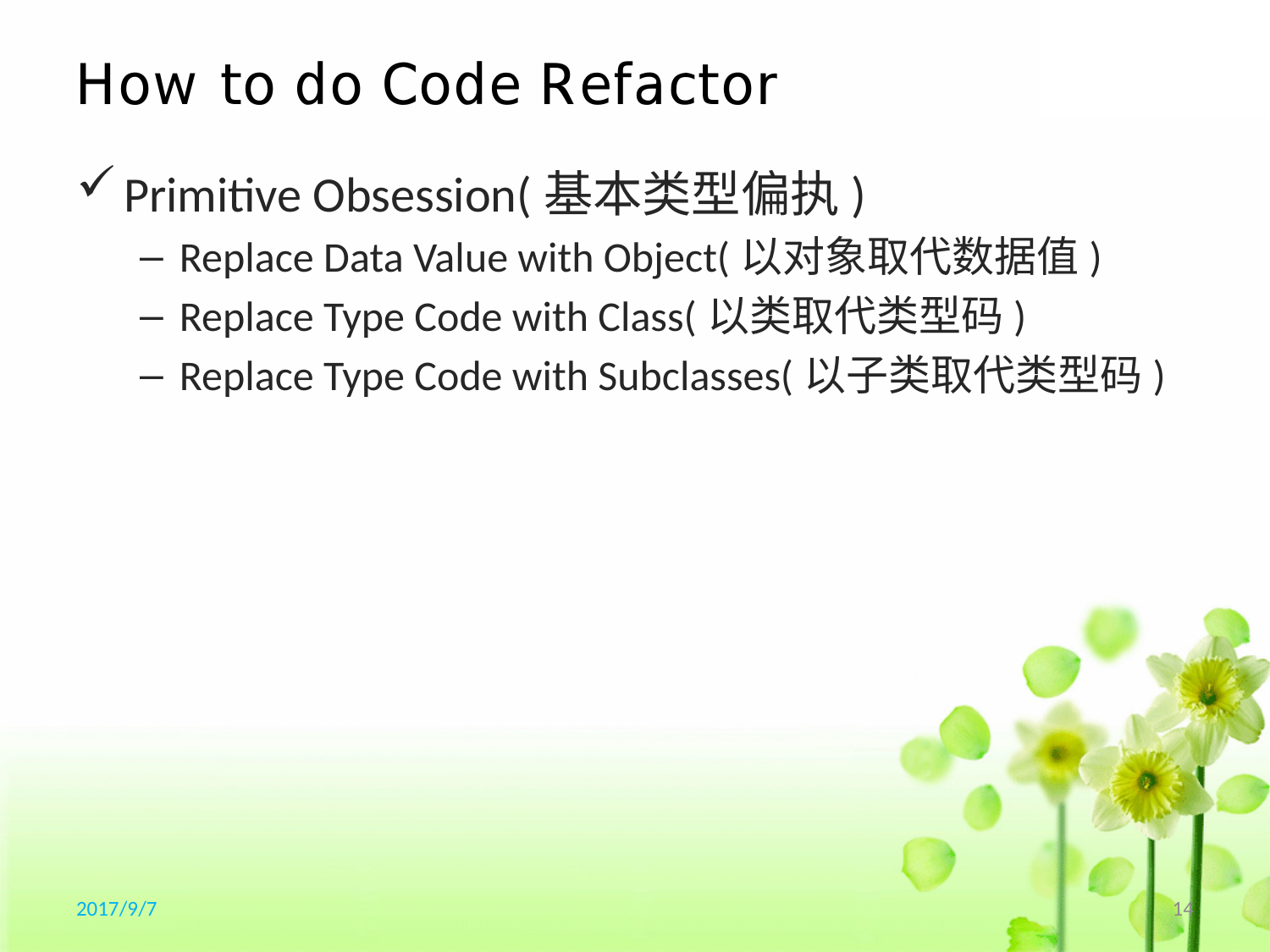

# How to do Code Refactor
Primitive Obsession(基本类型偏执)
Replace Data Value with Object(以对象取代数据值)
Replace Type Code with Class(以类取代类型码)
Replace Type Code with Subclasses(以子类取代类型码)

2017/9/7
14